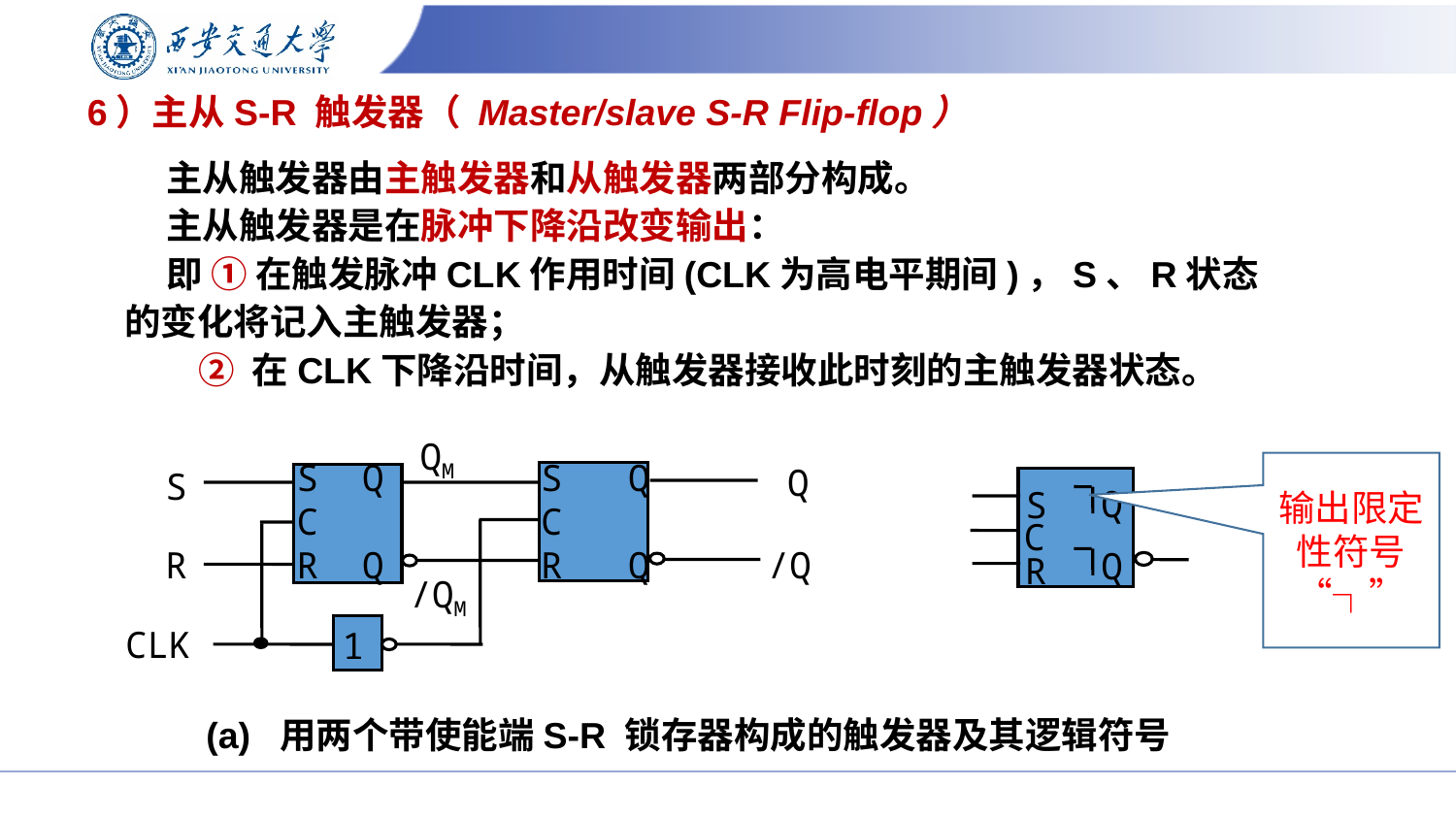

# 6）主从S-R 触发器（ Master/slave S-R Flip-flop）
    主从触发器由主触发器和从触发器两部分构成。
    主从触发器是在脉冲下降沿改变输出：
    即 ① 在触发脉冲CLK作用时间(CLK为高电平期间)，S、R状态的变化将记入主触发器；
         ② 在CLK下降沿时间，从触发器接收此时刻的主触发器状态。
QM
S  Q
C
R  Q
S   Q
C
R   Q
Q
S

R
/Q

/QM

CLK

1

输出限定性符号“┐”

Q
S

C

Q
R

(a)  用两个带使能端S-R 锁存器构成的触发器及其逻辑符号